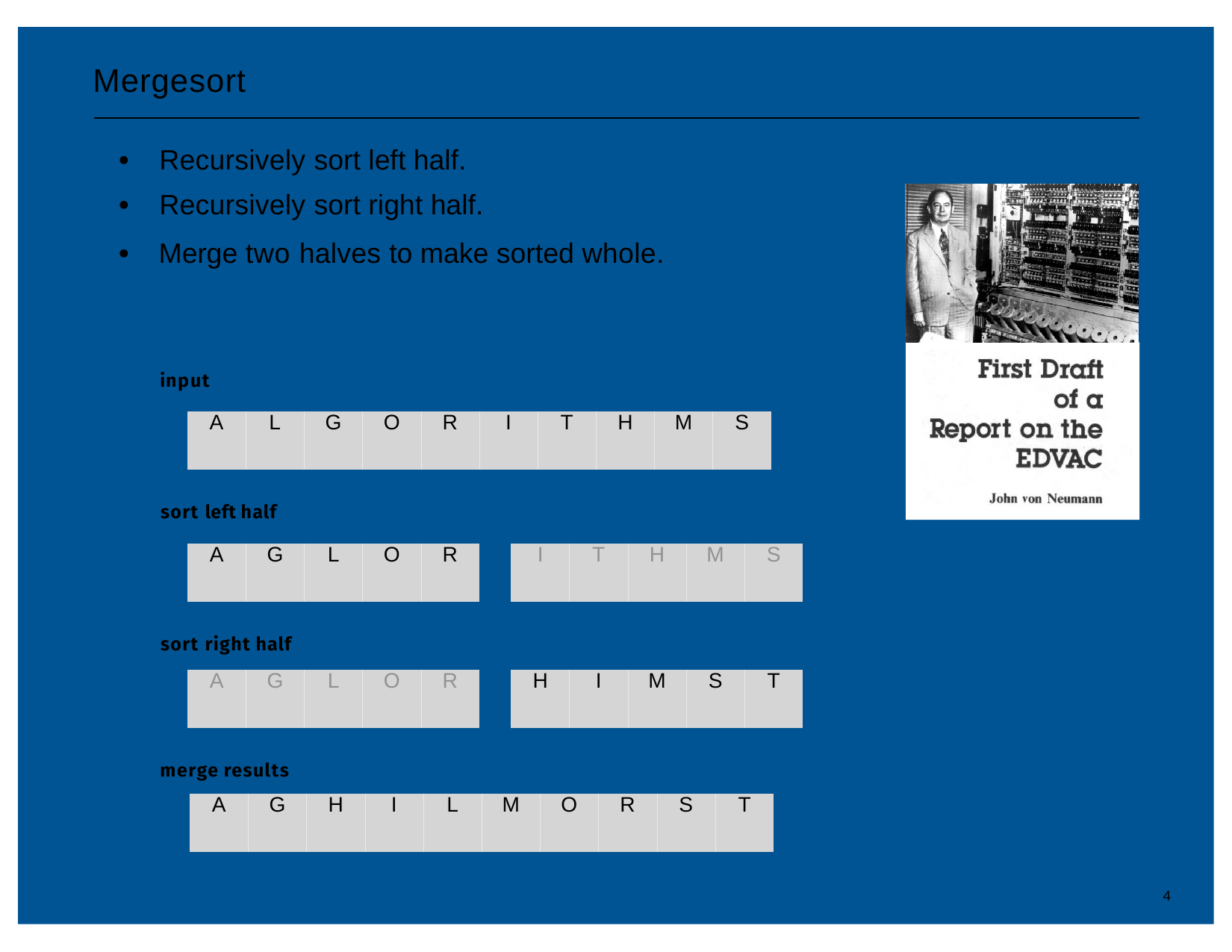

# Mergesort

・Recursively sort left half.
・Recursively sort right half.
・Merge two halves to make sorted whole.

input
| A | L | G | O | R | I | T | H | M | S |
| --- | --- | --- | --- | --- | --- | --- | --- | --- | --- |
sort left half
| A | G | L | O | R |
| --- | --- | --- | --- | --- |
| I | T | H | M | S |
| --- | --- | --- | --- | --- |
sort right half
| A | G | L | O | R |
| --- | --- | --- | --- | --- |
| H | I | M | S | T |
| --- | --- | --- | --- | --- |
merge results
| A | G | H | I | L | M | O | R | S | T |
| --- | --- | --- | --- | --- | --- | --- | --- | --- | --- |
4